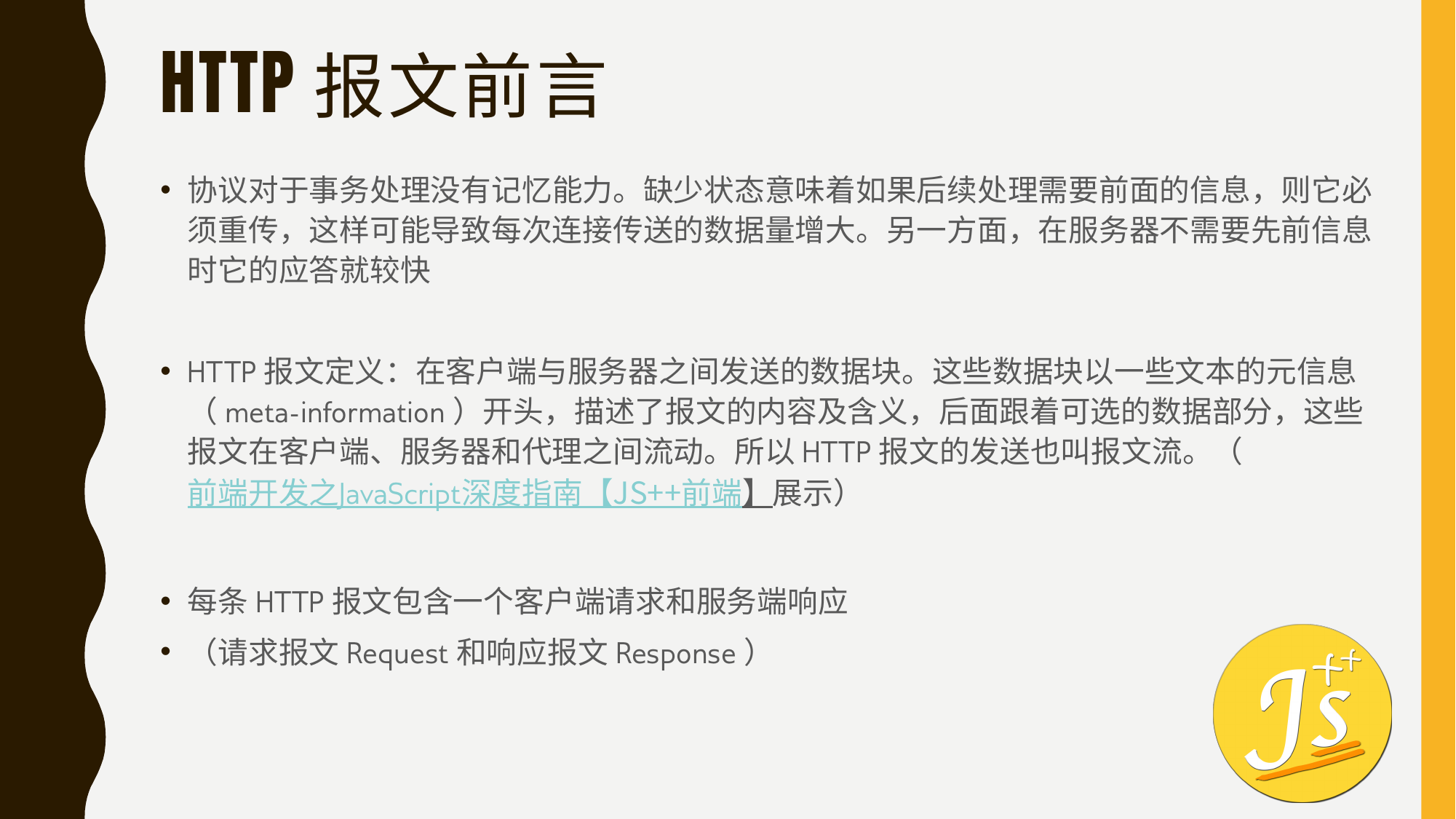

# HTTP报文前言
协议对于事务处理没有记忆能力。缺少状态意味着如果后续处理需要前面的信息，则它必须重传，这样可能导致每次连接传送的数据量增大。另一方面，在服务器不需要先前信息时它的应答就较快

HTTP报文定义：在客户端与服务器之间发送的数据块。这些数据块以一些文本的元信息（meta-information）开头，描述了报文的内容及含义，后面跟着可选的数据部分，这些报文在客户端、服务器和代理之间流动。所以HTTP报文的发送也叫报文流。（前端开发之JavaScript深度指南【JS++前端】展示）

每条HTTP报文包含一个客户端请求和服务端响应
（请求报文Request和响应报文Response）